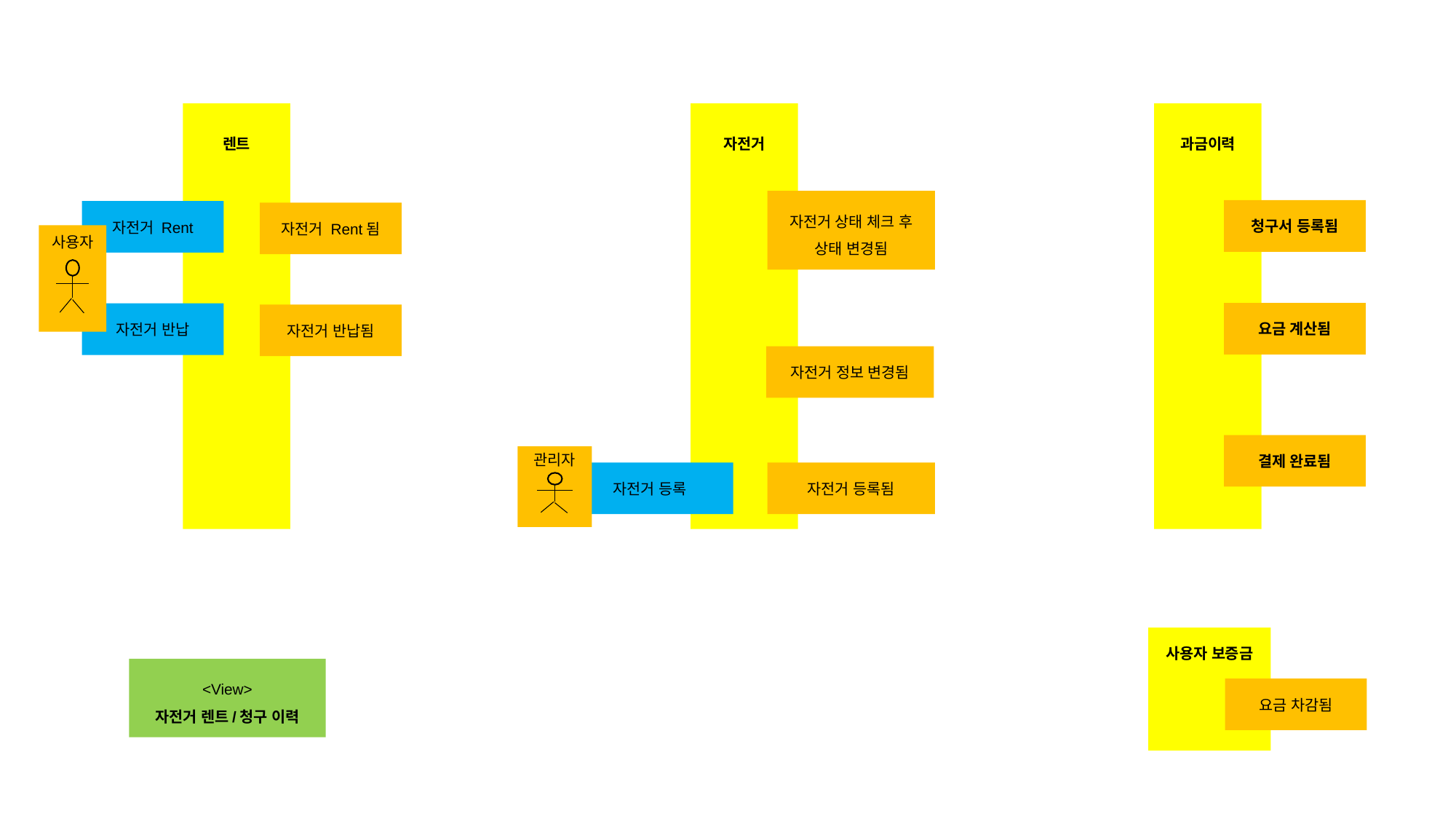

렌트

자전거

과금이력

자전거 상태 체크 후
상태 변경됨
청구서 등록됨
자전거 Rent
자전거 Rent됨
사용자

요금 계산됨
자전거 반납
자전거 반납됨
자전거 정보 변경됨
결제 완료됨
관리자

자전거 등록
자전거 등록됨

사용자 보증금

<View>
자전거 렌트/청구 이력
요금 차감됨